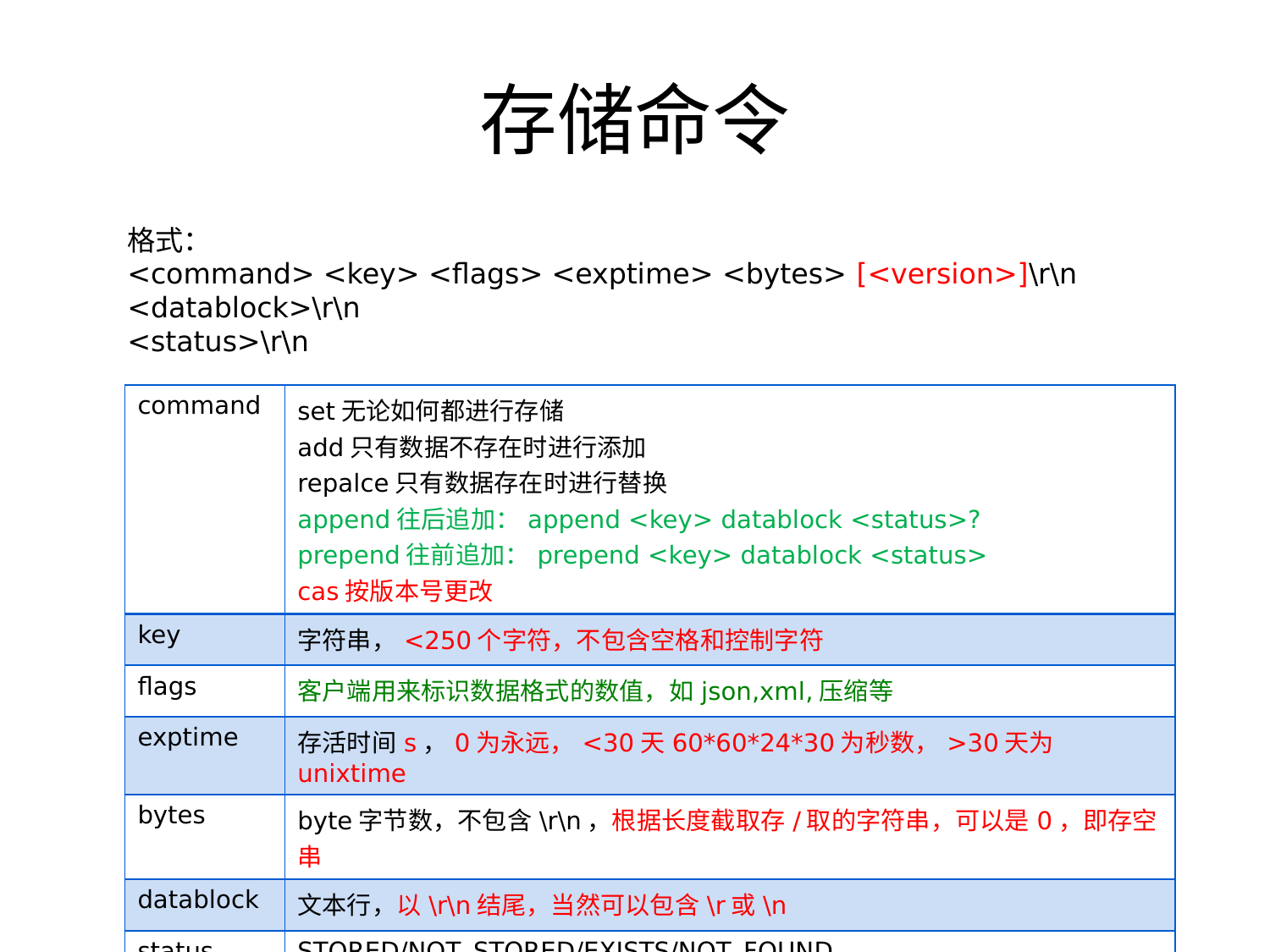

# 存储命令
格式：
<command> <key> <flags> <exptime> <bytes> [<version>]\r\n
<datablock>\r\n
<status>\r\n
| command | set无论如何都进行存储 add只有数据不存在时进行添加 repalce只有数据存在时进行替换 append往后追加：append <key> datablock <status>? prepend往前追加：prepend <key> datablock <status> cas按版本号更改 |
| --- | --- |
| key | 字符串，<250个字符，不包含空格和控制字符 |
| flags | 客户端用来标识数据格式的数值，如json,xml,压缩等 |
| exptime | 存活时间s，0为永远，<30天60\*60\*24\*30为秒数，>30天为unixtime |
| bytes | byte字节数，不包含\r\n，根据长度截取存/取的字符串，可以是0，即存空串 |
| datablock | 文本行，以\r\n结尾，当然可以包含\r或\n |
| status | STORED/NOT\_STORED/EXISTS/NOT\_FOUND ERROR/CLIENT\_ERROR/SERVER\_ERROR服务端会关闭连接以修复 |